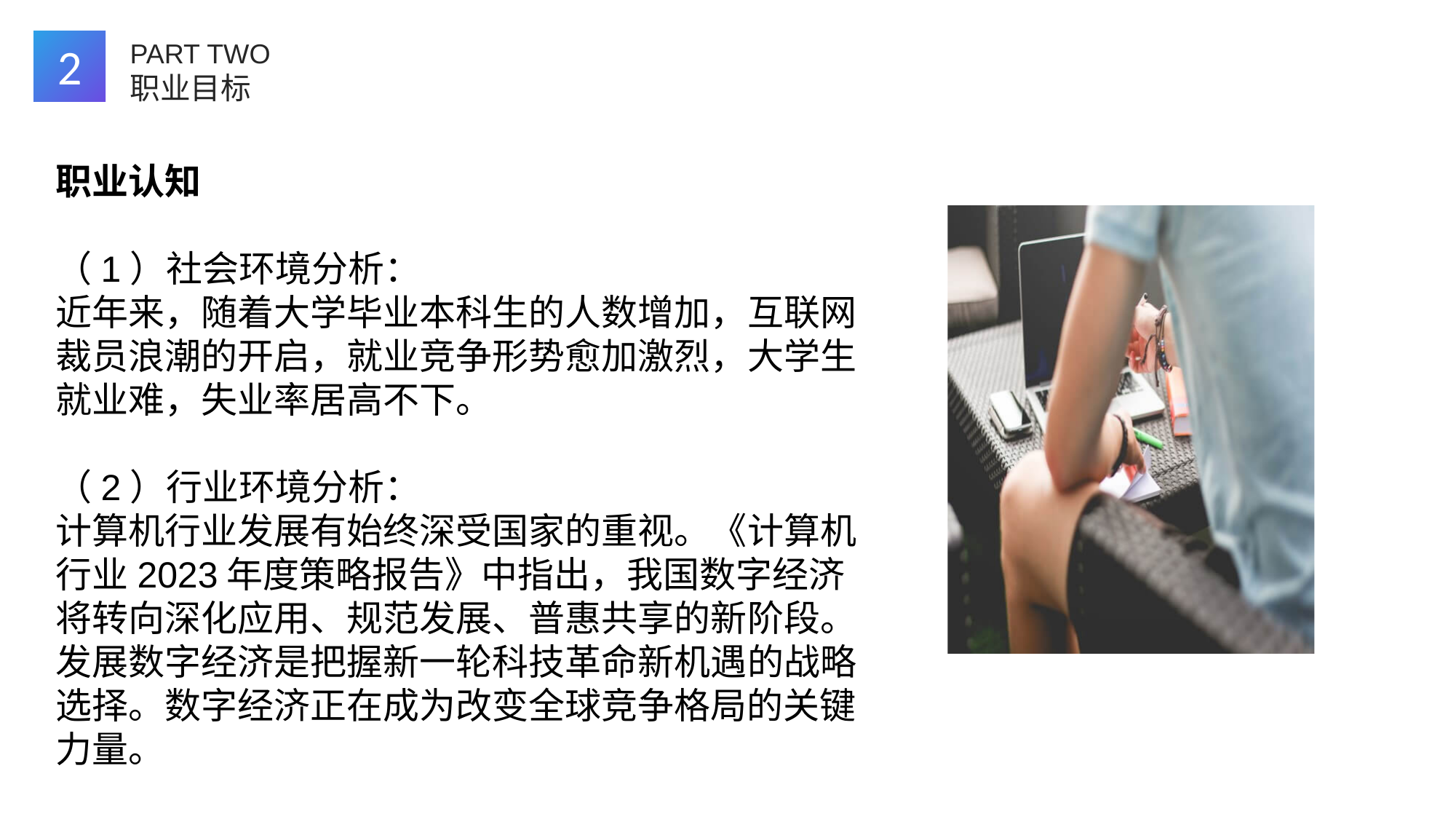

2
PART TWO
职业目标
职业认知

（1）社会环境分析：
近年来，随着大学毕业本科生的人数增加，互联网裁员浪潮的开启，就业竞争形势愈加激烈，大学生就业难，失业率居高不下。

（2）行业环境分析：
计算机行业发展有始终深受国家的重视。《计算机行业2023年度策略报告》中指出，我国数字经济将转向深化应用、规范发展、普惠共享的新阶段。发展数字经济是把握新一轮科技革命新机遇的战略选择。数字经济正在成为改变全球竞争格局的关键力量。